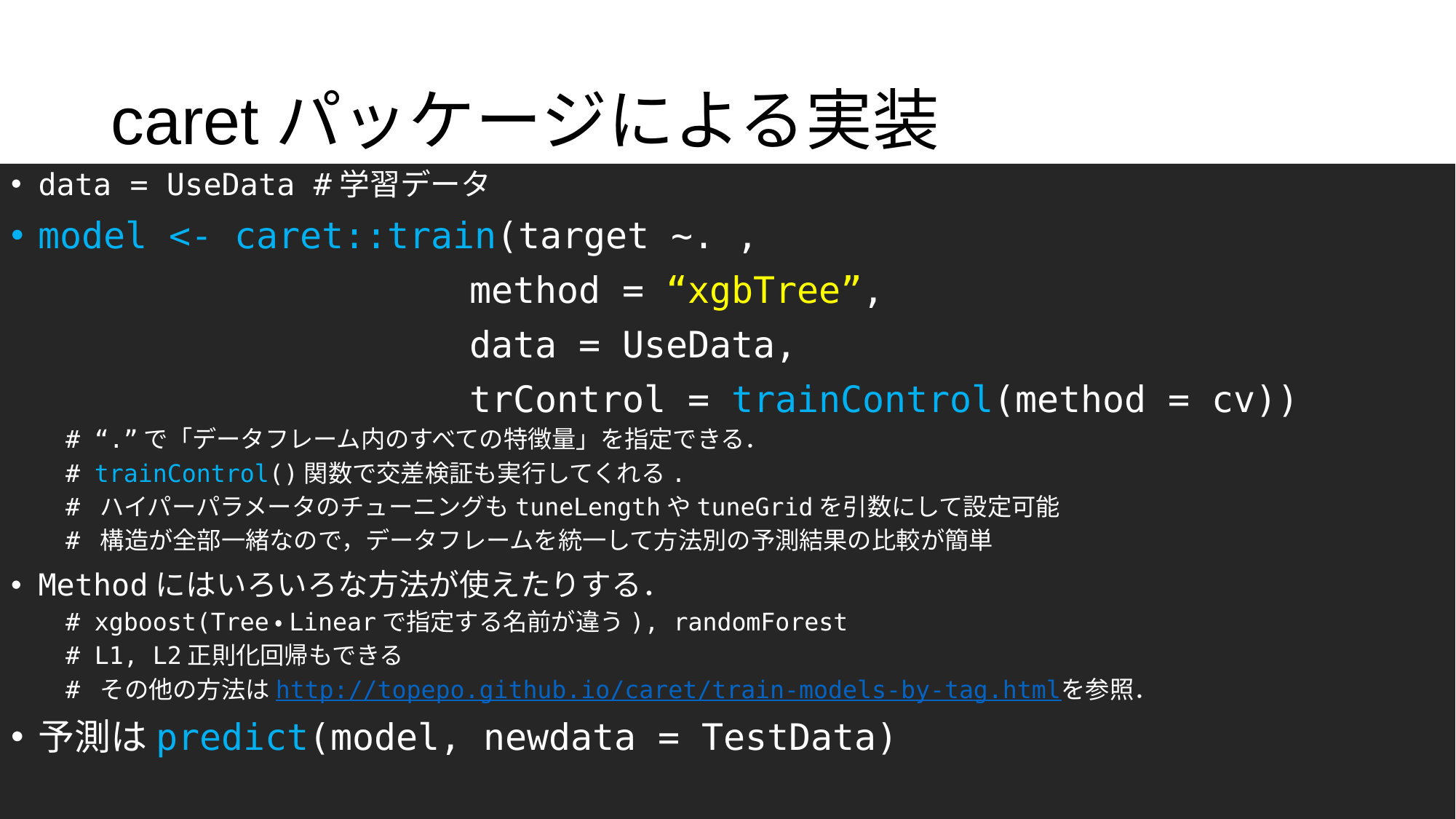

# caretパッケージによる実装
data = UseData #学習データ
model <- caret::train(target ~. ,
				 method = “xgbTree”,
				 data = UseData,
				 trControl = trainControl(method = cv))
# “.”で「データフレーム内のすべての特徴量」を指定できる．
# trainControl()関数で交差検証も実行してくれる.
# ハイパーパラメータのチューニングもtuneLengthやtuneGridを引数にして設定可能
# 構造が全部一緒なので，データフレームを統一して方法別の予測結果の比較が簡単
Methodにはいろいろな方法が使えたりする．
# xgboost(Tree・Linearで指定する名前が違う), randomForest
# L1, L2正則化回帰もできる
# その他の方法はhttp://topepo.github.io/caret/train-models-by-tag.htmlを参照．
予測はpredict(model, newdata = TestData)